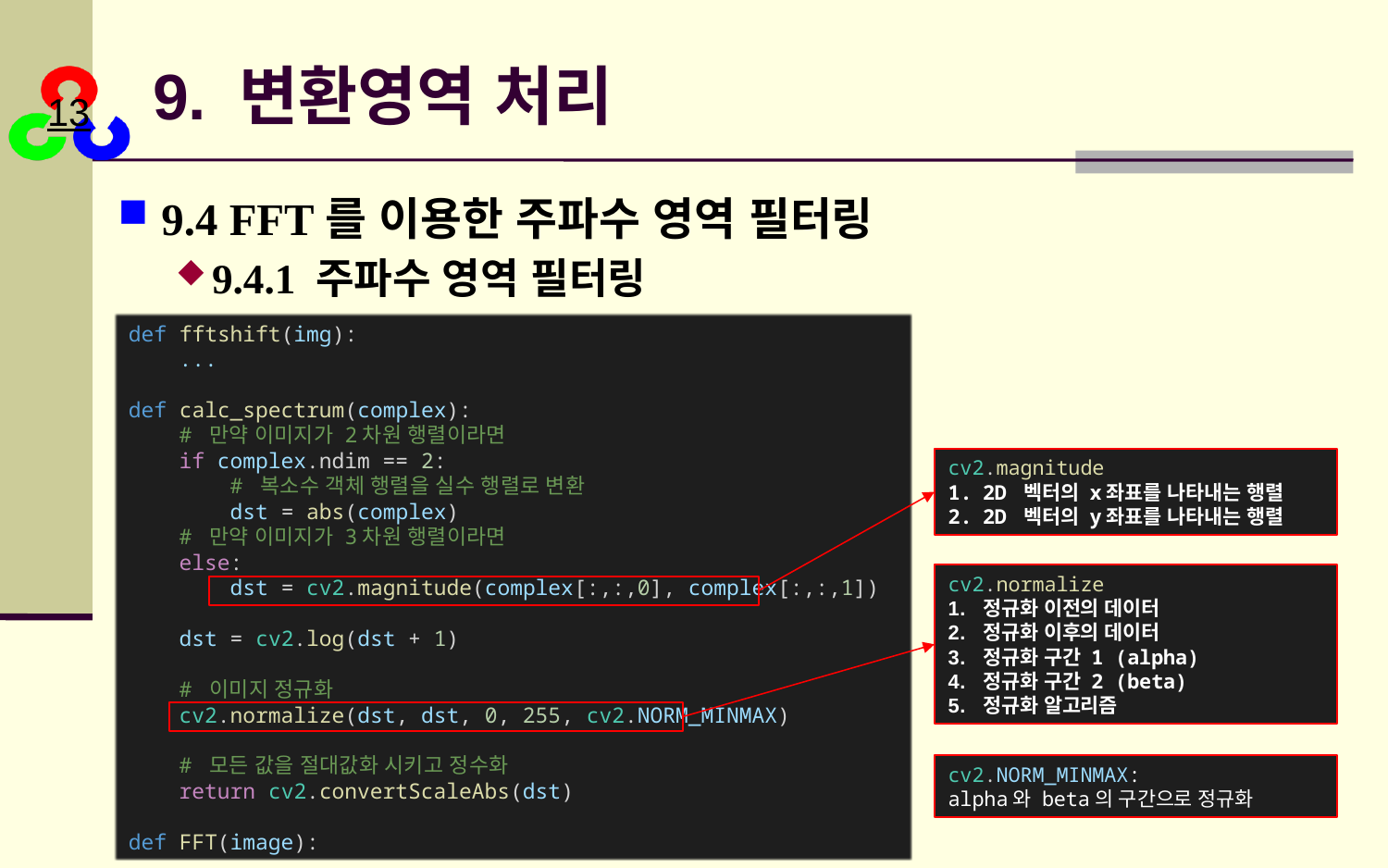

# 9. 변환영역 처리
9.4 FFT를 이용한 주파수 영역 필터링
9.4.1 주파수 영역 필터링
def fftshift(img):
    ...

def calc_spectrum(complex):
    # 만약 이미지가 2차원 행렬이라면
    if complex.ndim == 2:
        # 복소수 객체 행렬을 실수 행렬로 변환
        dst = abs(complex)
    # 만약 이미지가 3차원 행렬이라면
    else:
        dst = cv2.magnitude(complex[:,:,0], complex[:,:,1])

    dst = cv2.log(dst + 1)

    # 이미지 정규화
    cv2.normalize(dst, dst, 0, 255, cv2.NORM_MINMAX)

    # 모든 값을 절대값화 시키고 정수화
    return cv2.convertScaleAbs(dst)

def FFT(image):
cv2.magnitude
2D 벡터의 x좌표를 나타내는 행렬
2D 벡터의 y좌표를 나타내는 행렬
cv2.normalize
정규화 이전의 데이터
정규화 이후의 데이터
정규화 구간 1 (alpha)
정규화 구간 2 (beta)
정규화 알고리즘

cv2.NORM_MINMAX:
alpha와 beta의 구간으로 정규화